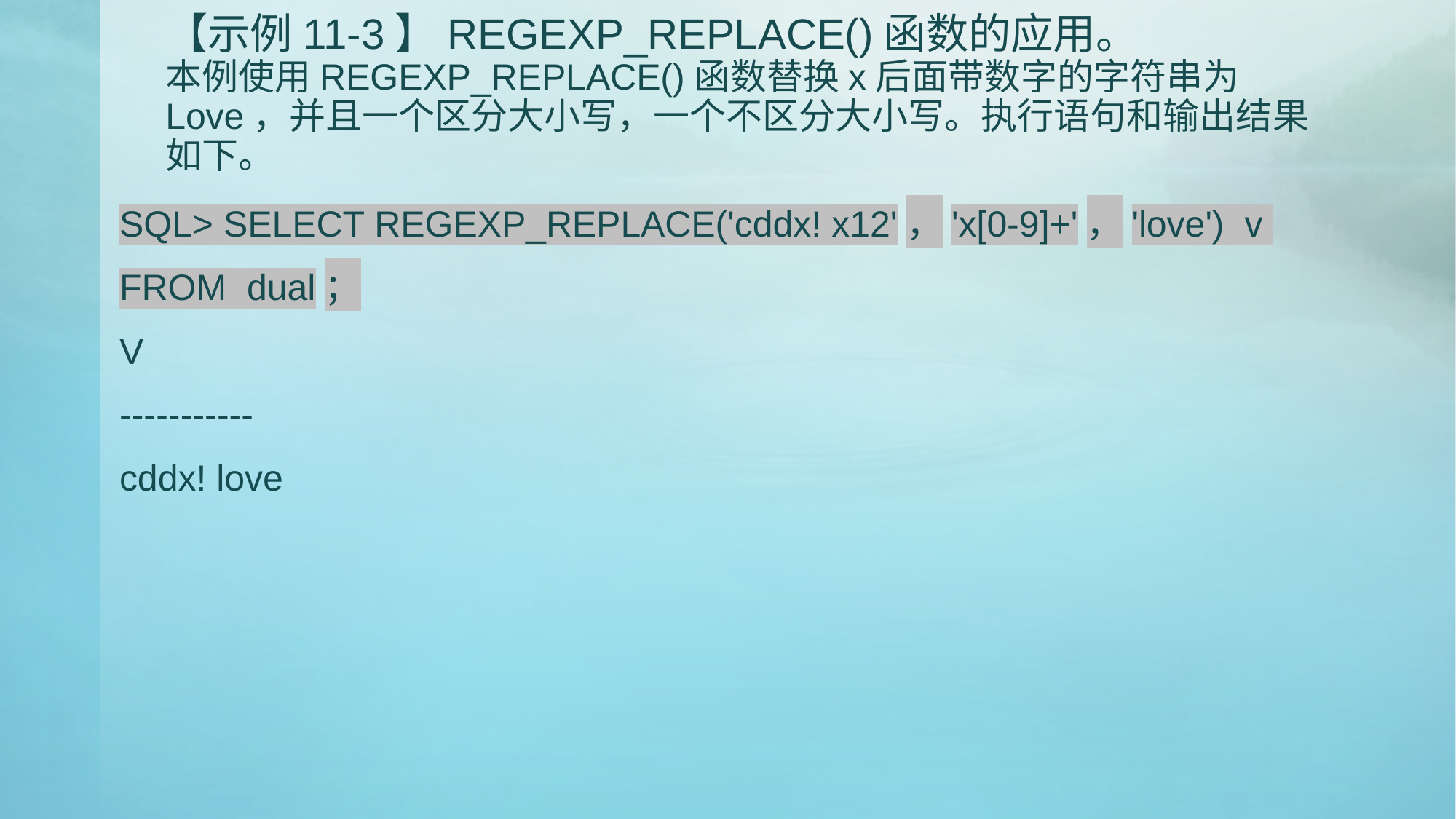

# 【示例11-3】REGEXP_REPLACE()函数的应用。 本例使用REGEXP_REPLACE()函数替换x后面带数字的字符串为Love，并且一个区分大小写，一个不区分大小写。执行语句和输出结果如下。
SQL> SELECT REGEXP_REPLACE('cddx! x12'，'x[0-9]+'，'love')  v
FROM  dual；
V
-----------
cddx! love